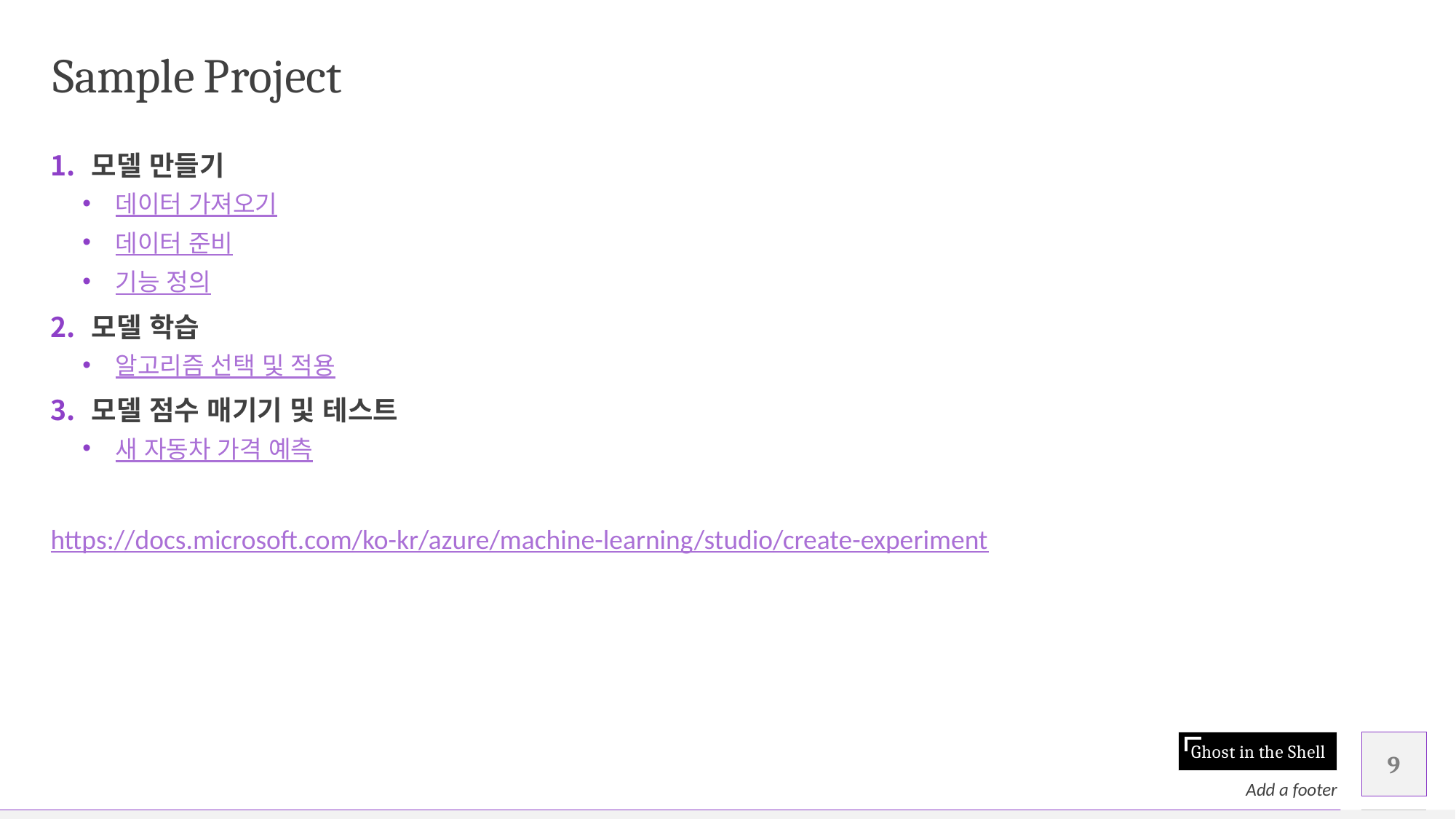

# Sample Project
모델 만들기
데이터 가져오기
데이터 준비
기능 정의
모델 학습
알고리즘 선택 및 적용
모델 점수 매기기 및 테스트
새 자동차 가격 예측

https://docs.microsoft.com/ko-kr/azure/machine-learning/studio/create-experiment
9
Add a footer